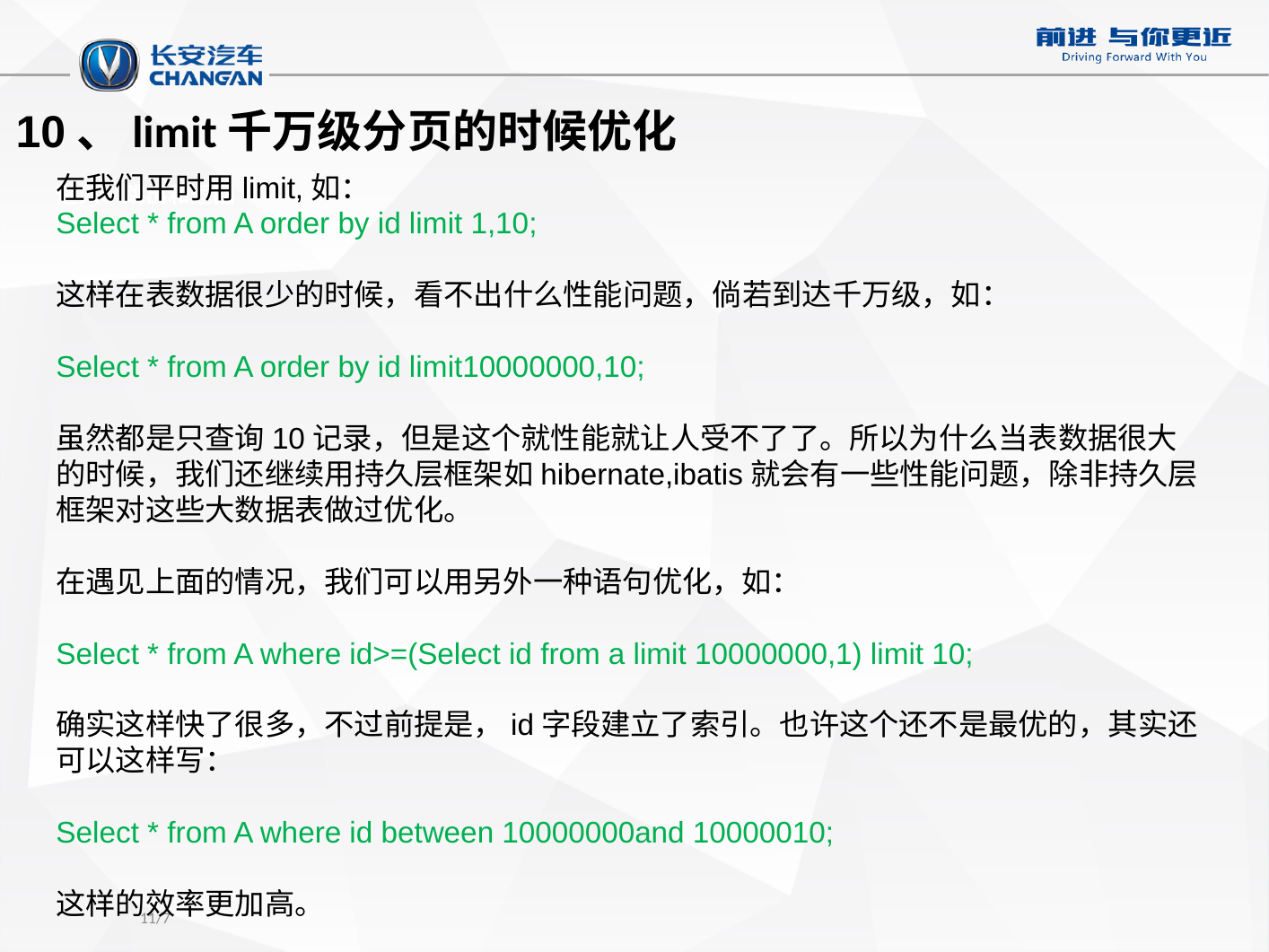

10、limit千万级分页的时候优化
在我们平时用limit,如：
Select * from A order by id limit 1,10;

这样在表数据很少的时候，看不出什么性能问题，倘若到达千万级，如：

Select * from A order by id limit10000000,10;

虽然都是只查询10记录，但是这个就性能就让人受不了了。所以为什么当表数据很大的时候，我们还继续用持久层框架如hibernate,ibatis就会有一些性能问题，除非持久层框架对这些大数据表做过优化。

在遇见上面的情况，我们可以用另外一种语句优化，如：

Select * from A where id>=(Select id from a limit 10000000,1) limit 10;

确实这样快了很多，不过前提是，id字段建立了索引。也许这个还不是最优的，其实还可以这样写：

Select * from A where id between 10000000and 10000010;

这样的效率更加高。

进入、跳出和返回
11/7